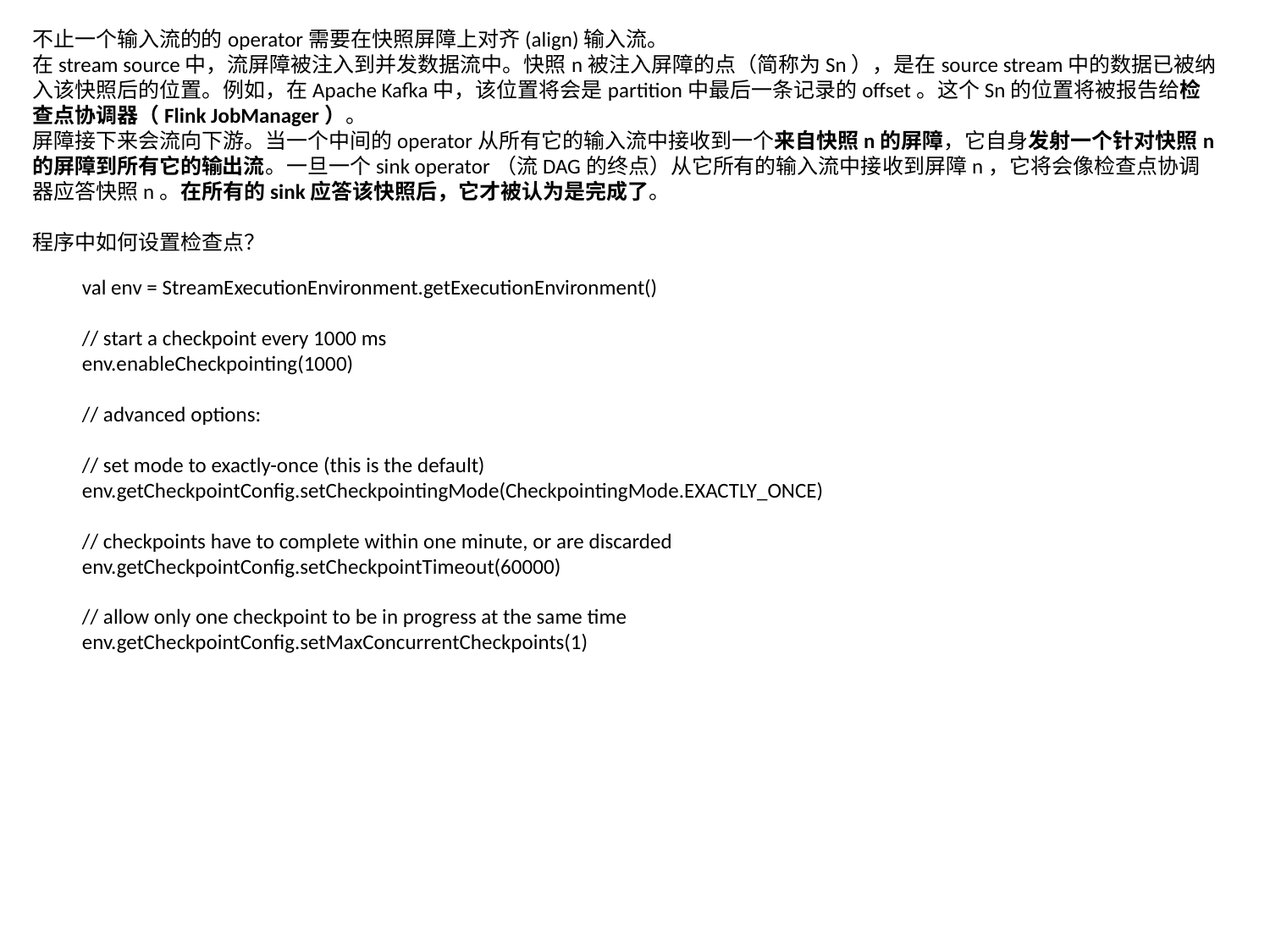

不止一个输入流的的operator需要在快照屏障上对齐(align)输入流。
在stream source中，流屏障被注入到并发数据流中。快照n被注入屏障的点（简称为Sn），是在source stream中的数据已被纳入该快照后的位置。例如，在Apache Kafka中，该位置将会是partition中最后一条记录的offset。这个Sn的位置将被报告给检查点协调器（Flink JobManager）。
屏障接下来会流向下游。当一个中间的operator从所有它的输入流中接收到一个来自快照n的屏障，它自身发射一个针对快照n的屏障到所有它的输出流。一旦一个sink operator（流DAG的终点）从它所有的输入流中接收到屏障n，它将会像检查点协调器应答快照n。在所有的sink应答该快照后，它才被认为是完成了。

程序中如何设置检查点？

val env = StreamExecutionEnvironment.getExecutionEnvironment()

// start a checkpoint every 1000 ms
env.enableCheckpointing(1000)

// advanced options:

// set mode to exactly-once (this is the default)
env.getCheckpointConfig.setCheckpointingMode(CheckpointingMode.EXACTLY_ONCE)

// checkpoints have to complete within one minute, or are discarded
env.getCheckpointConfig.setCheckpointTimeout(60000)

// allow only one checkpoint to be in progress at the same time
env.getCheckpointConfig.setMaxConcurrentCheckpoints(1)